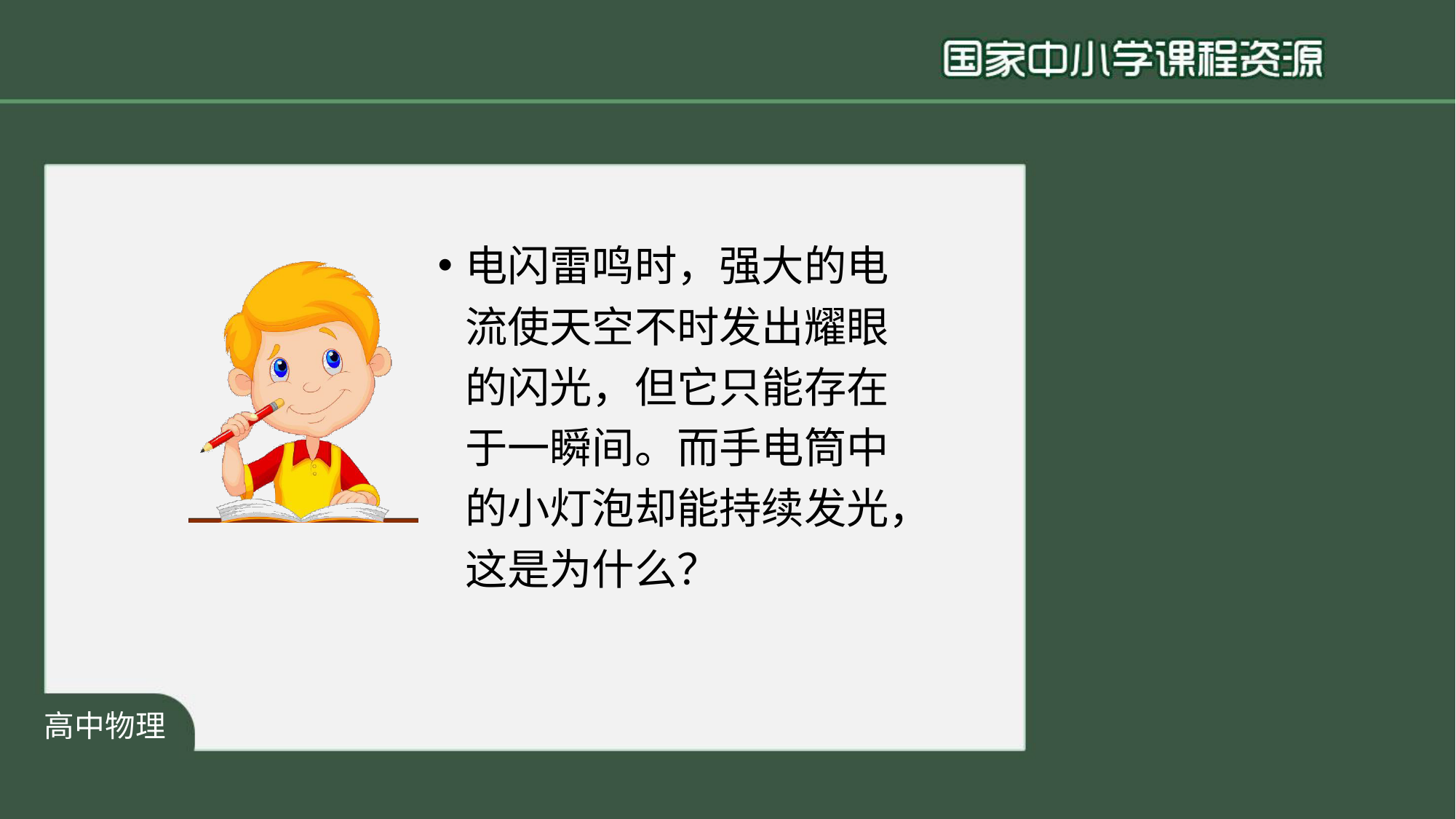

小学语文
电闪雷鸣时，强大的电 流使天空不时发出耀眼 的闪光，但它只能存在 于一瞬间。而手电筒中 的小灯泡却能持续发光， 这是为什么？

高中物理